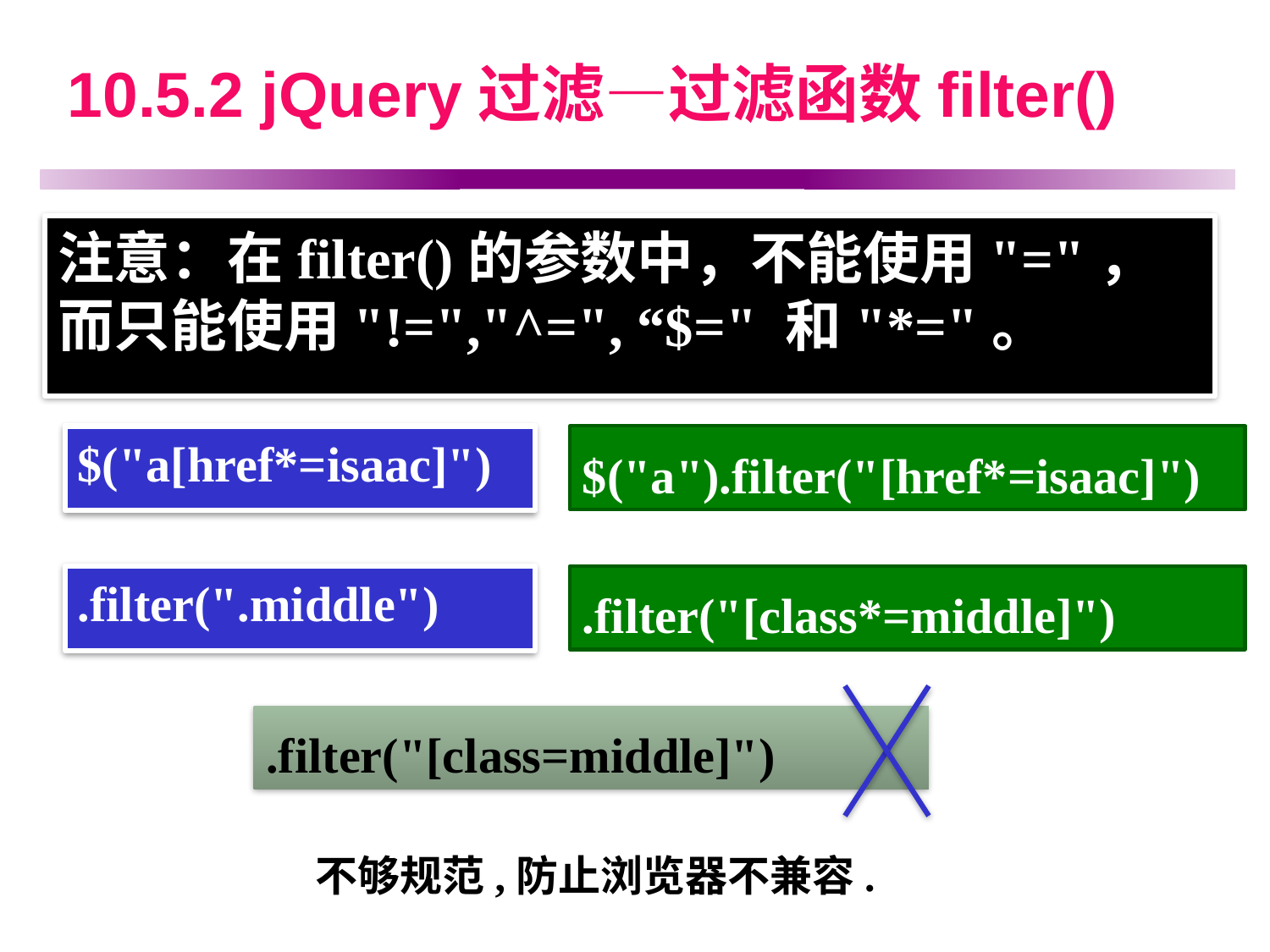

# 10.5.2 jQuery过滤—过滤函数filter()
注意：在filter()的参数中，不能使用"="，而只能使用"!=","^=", “$=" 和"*="。
$("a[href*=isaac]")
$("a").filter("[href*=isaac]")
.filter(".middle")
.filter("[class*=middle]")
.filter("[class=middle]")
不够规范,防止浏览器不兼容.